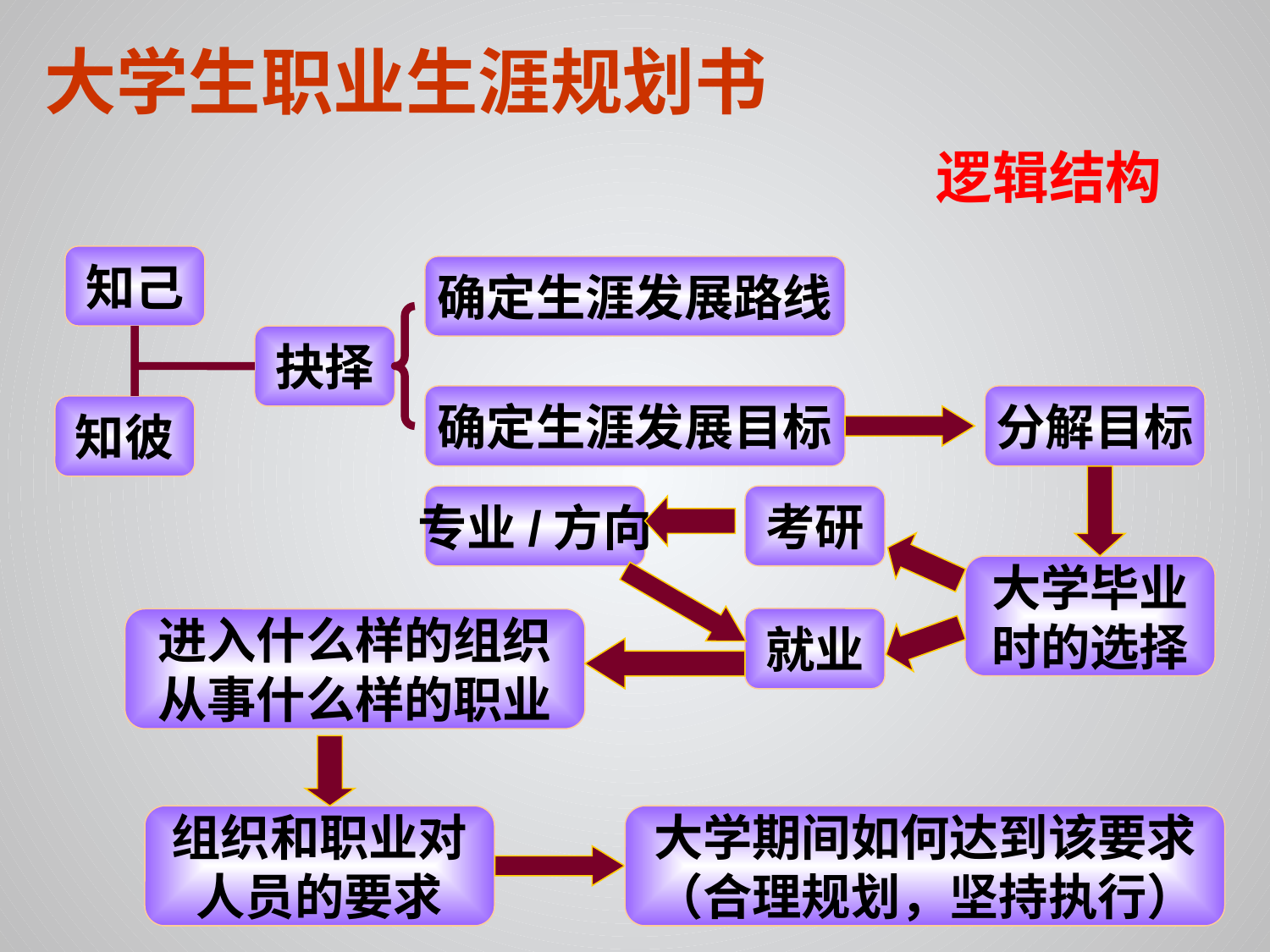

大学生职业生涯规划书
逻辑结构
知己
确定生涯发展路线

抉择

确定生涯发展目标
分解目标
知彼

专业/方向
考研

大学毕业时的选择

就业

进入什么样的组织
从事什么样的职业

组织和职业对人员的要求
大学期间如何达到该要求
（合理规划，坚持执行）